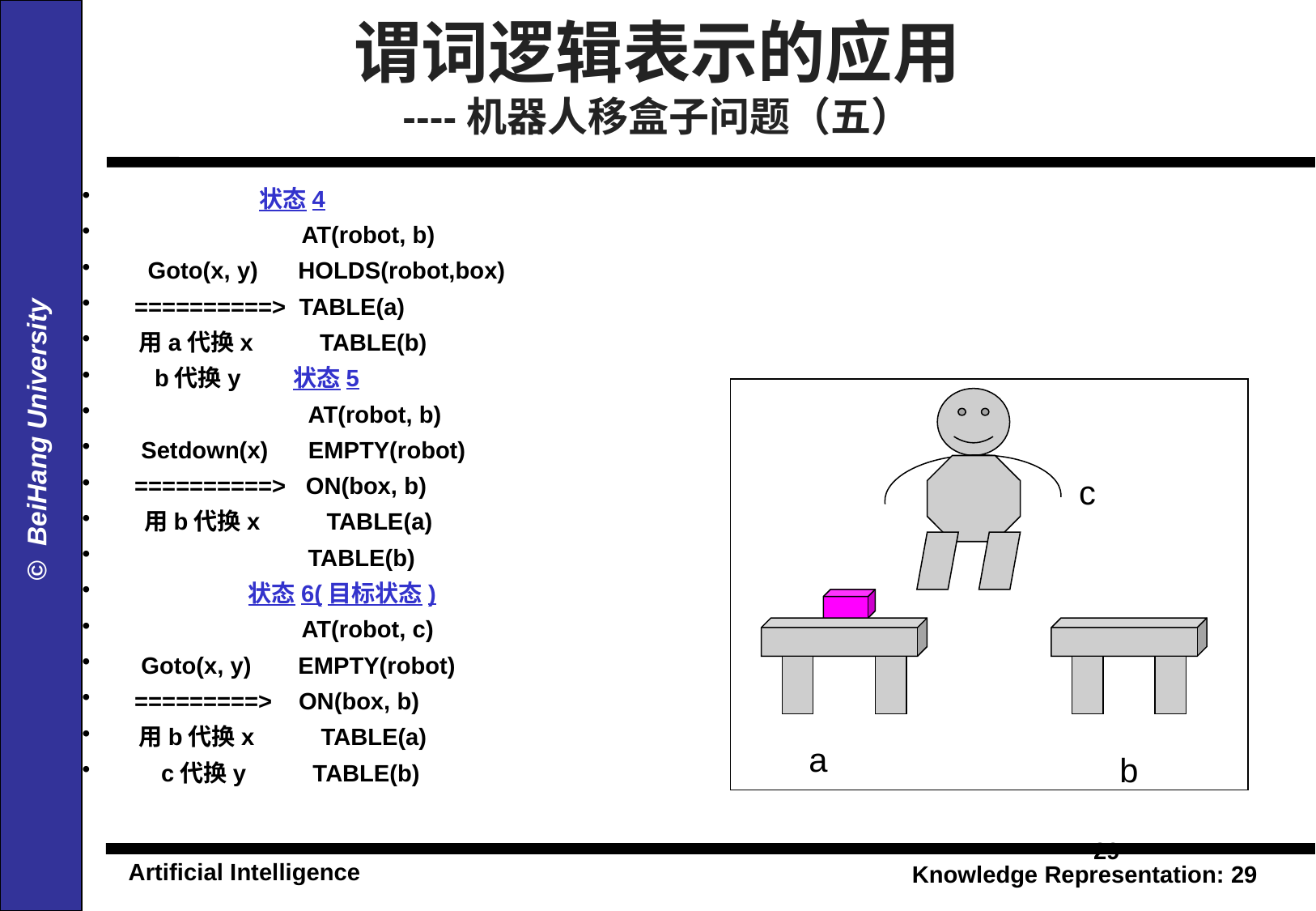

# 谓词逻辑表示的应用 ----机器人移盒子问题（五）
                       状态4
                          AT(robot, b)
   Goto(x, y)      HOLDS(robot,box)
 ==========>  TABLE(a)
 用a代换x          TABLE(b)
    b代换y       状态5
                           AT(robot, b)
  Setdown(x)      EMPTY(robot)
 ==========>   ON(box, b)
  用b代换x          TABLE(a)
                           TABLE(b)
                     状态6(目标状态)
                          AT(robot, c)
  Goto(x, y)       EMPTY(robot)
 =========>    ON(box, b)
 用b代换x          TABLE(a)
     c代换y          TABLE(b)

c

a
b
29